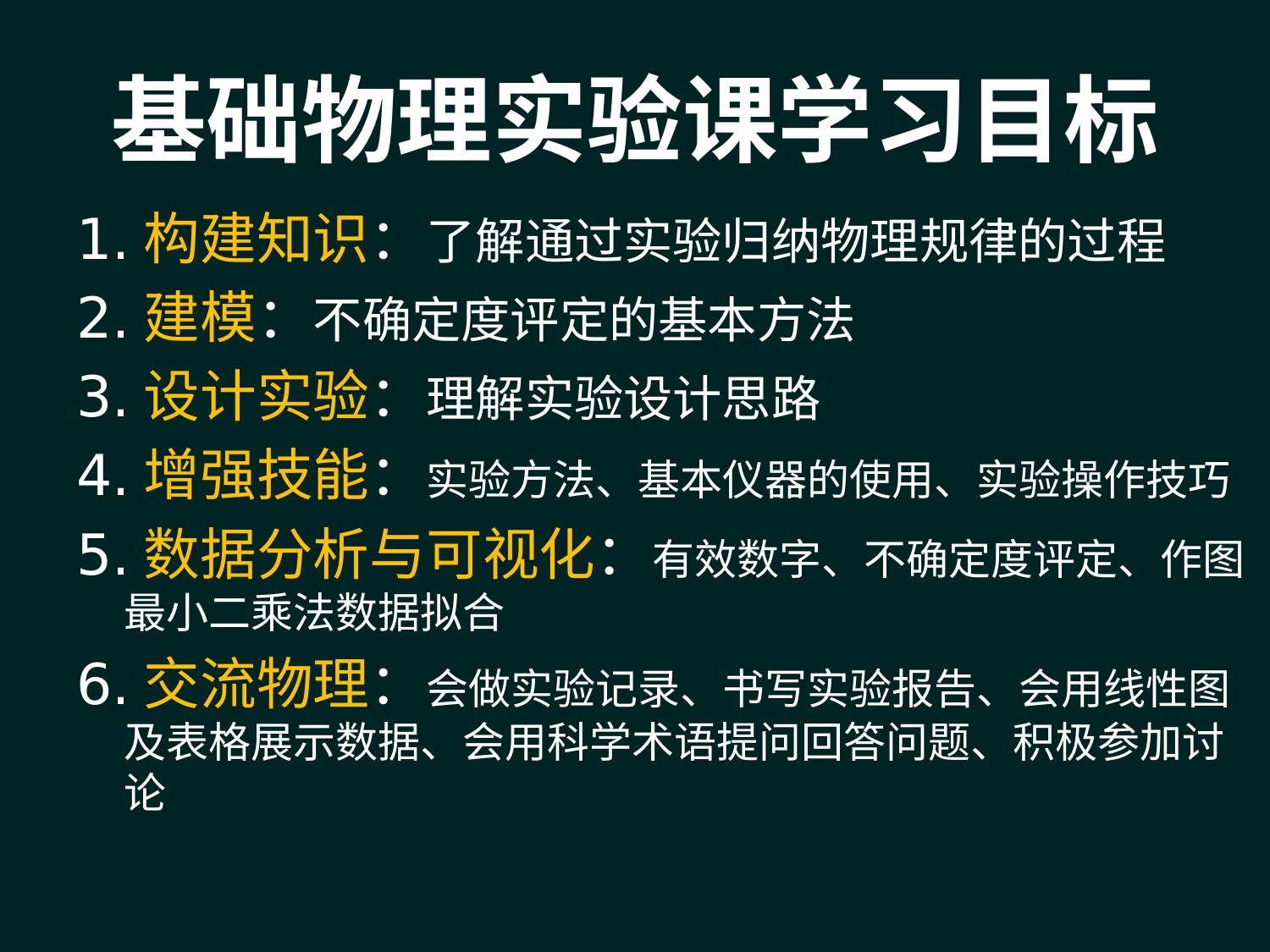

# 基础物理实验课学习目标
1.构建知识：了解通过实验归纳物理规律的过程
2.建模：不确定度评定的基本方法
3.设计实验：理解实验设计思路
4.增强技能：实验方法、基本仪器的使用、实验操作技巧
5.数据分析与可视化：有效数字、不确定度评定、作图最小二乘法数据拟合
6.交流物理：会做实验记录、书写实验报告、会用线性图及表格展示数据、会用科学术语提问回答问题、积极参加讨论